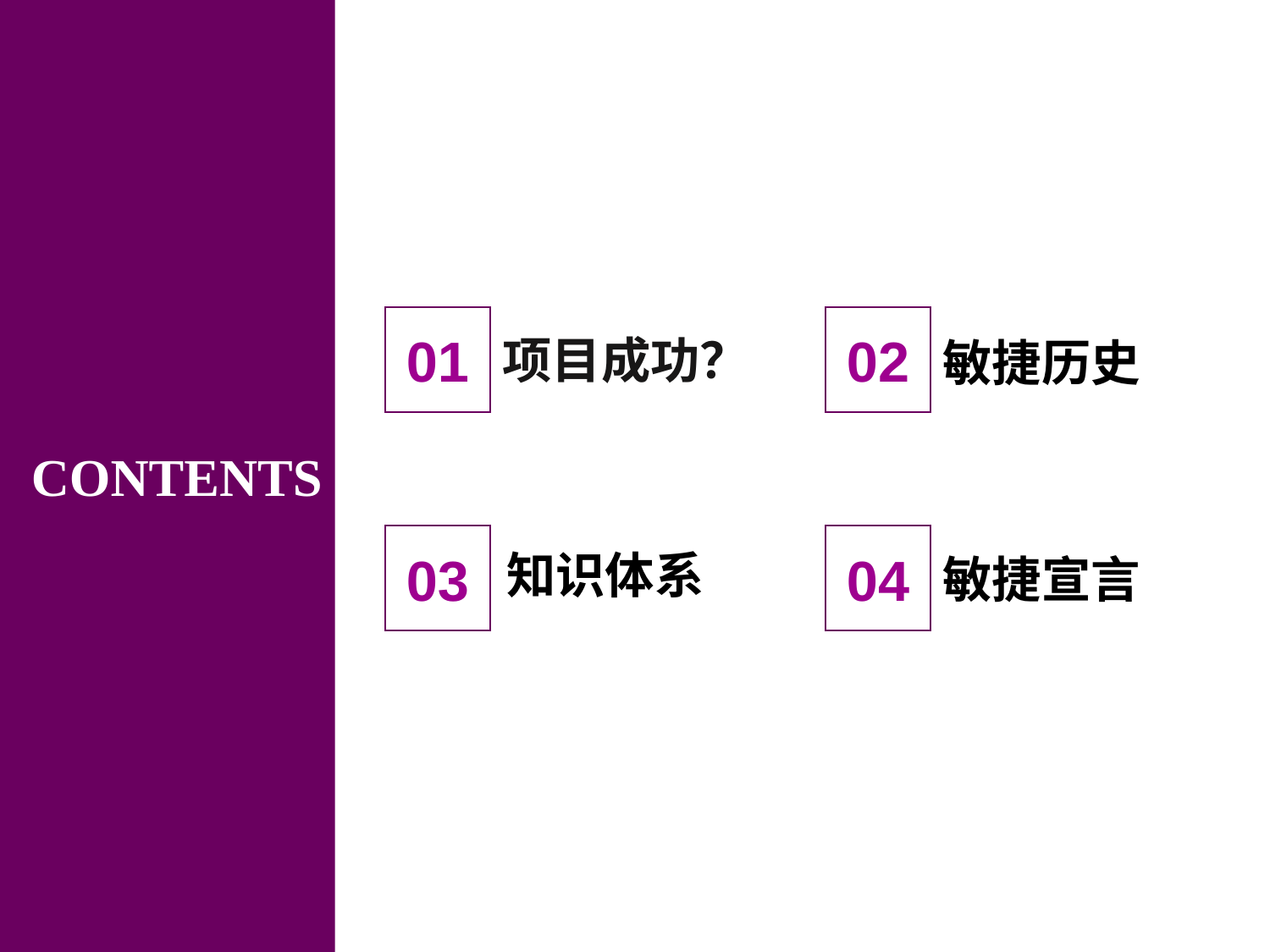

01
项目成功？

02
敏捷历史

03
知识体系

04
敏捷宣言